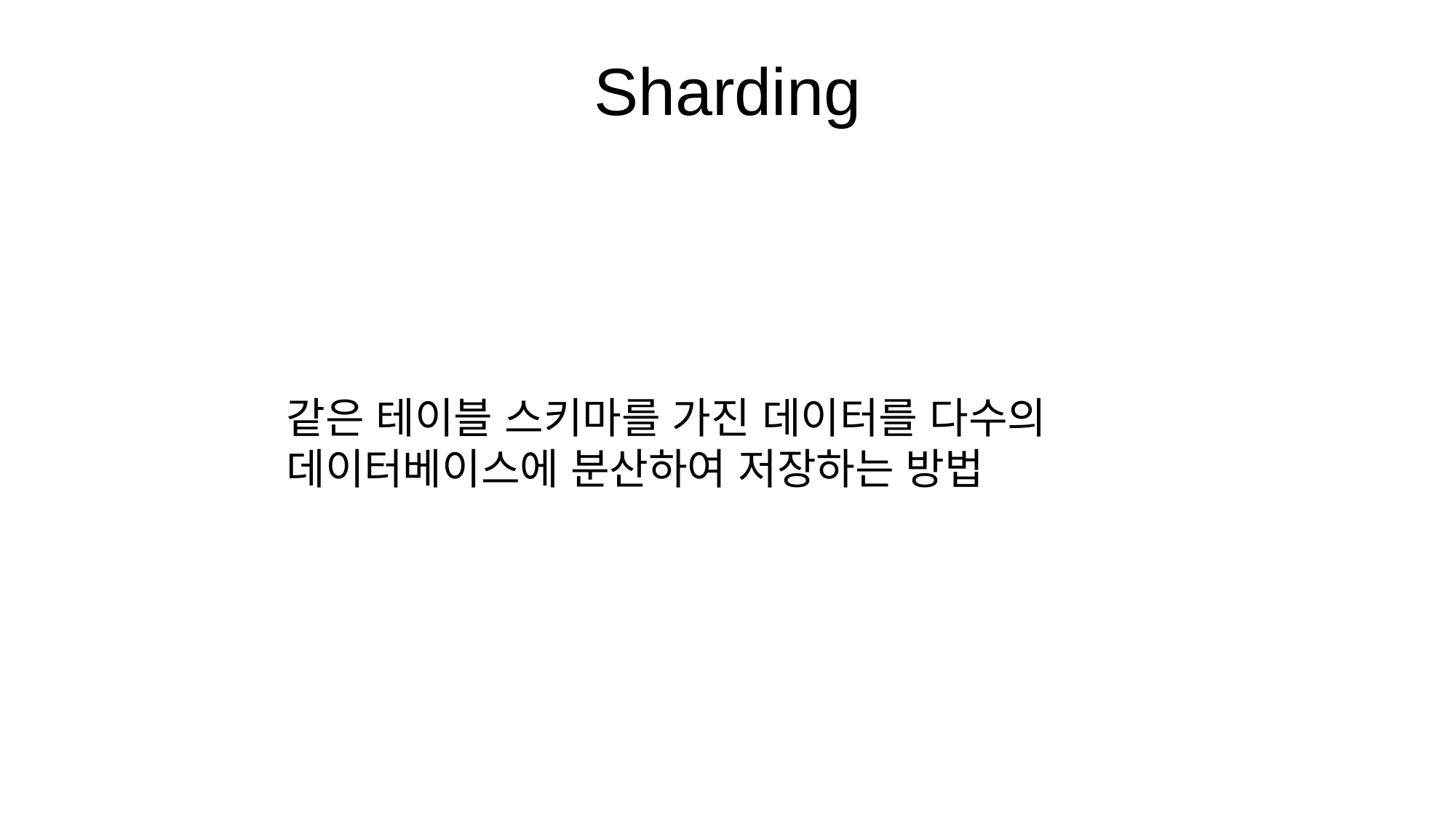

# Sharding
같은 테이블 스키마를 가진 데이터를 다수의 데이터베이스에 분산하여 저장하는 방법